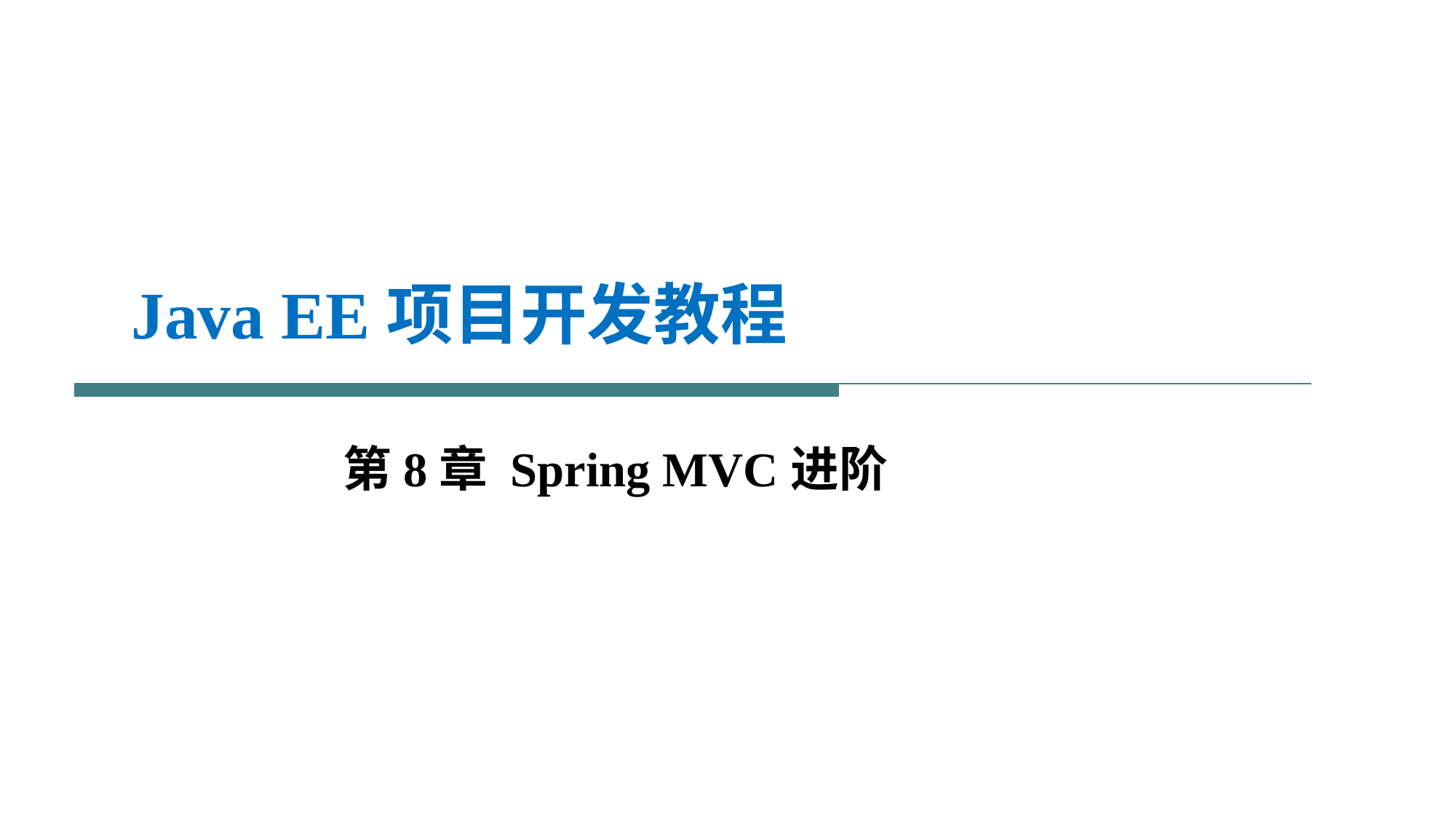

# Java EE项目开发教程
第8章 Spring MVC进阶
1